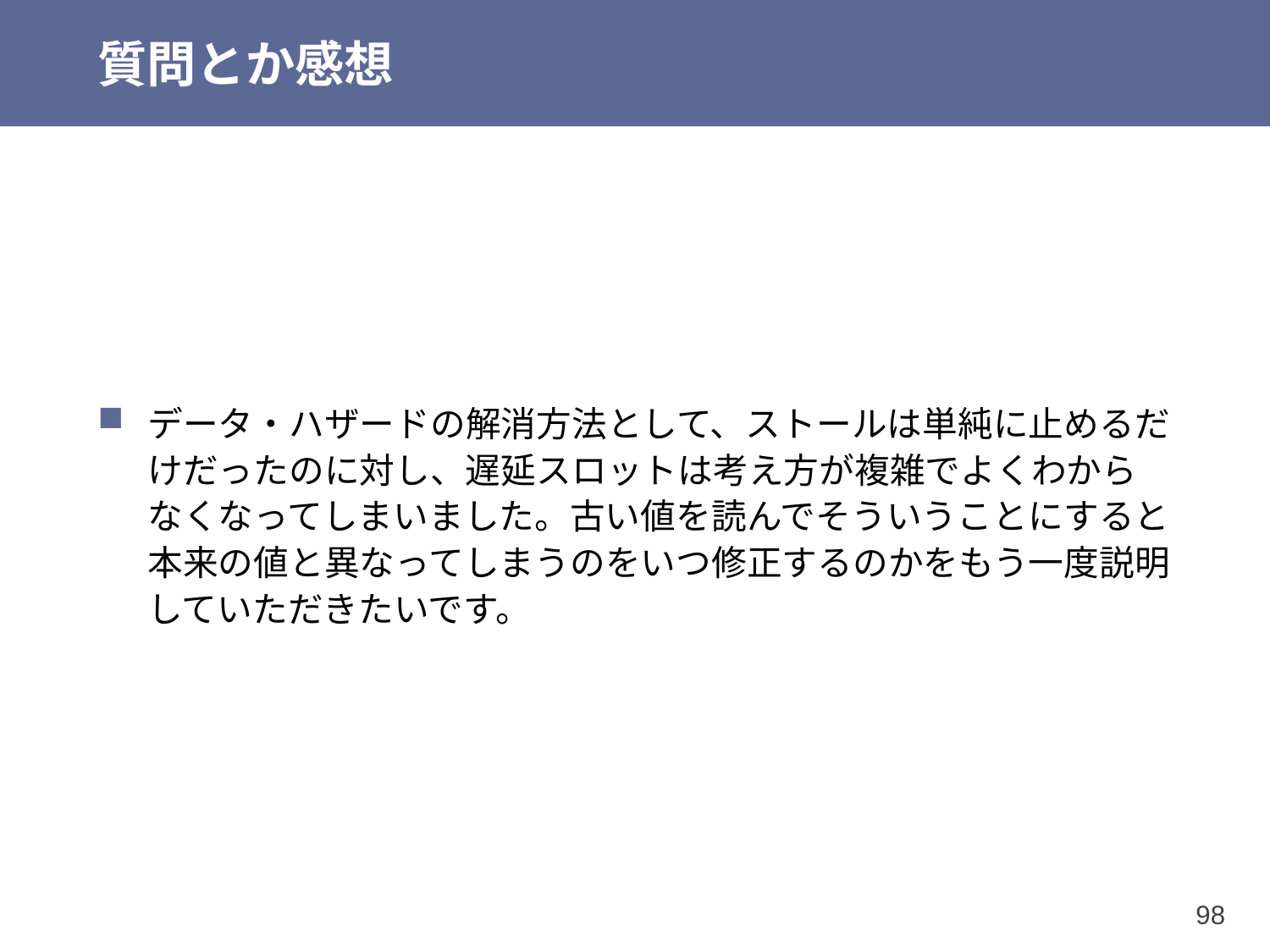

# 質問とか感想
データ・ハザードの解消方法として、ストールは単純に止めるだけだったのに対し、遅延スロットは考え方が複雑でよくわからなくなってしまいました。古い値を読んでそういうことにすると本来の値と異なってしまうのをいつ修正するのかをもう一度説明していただきたいです。